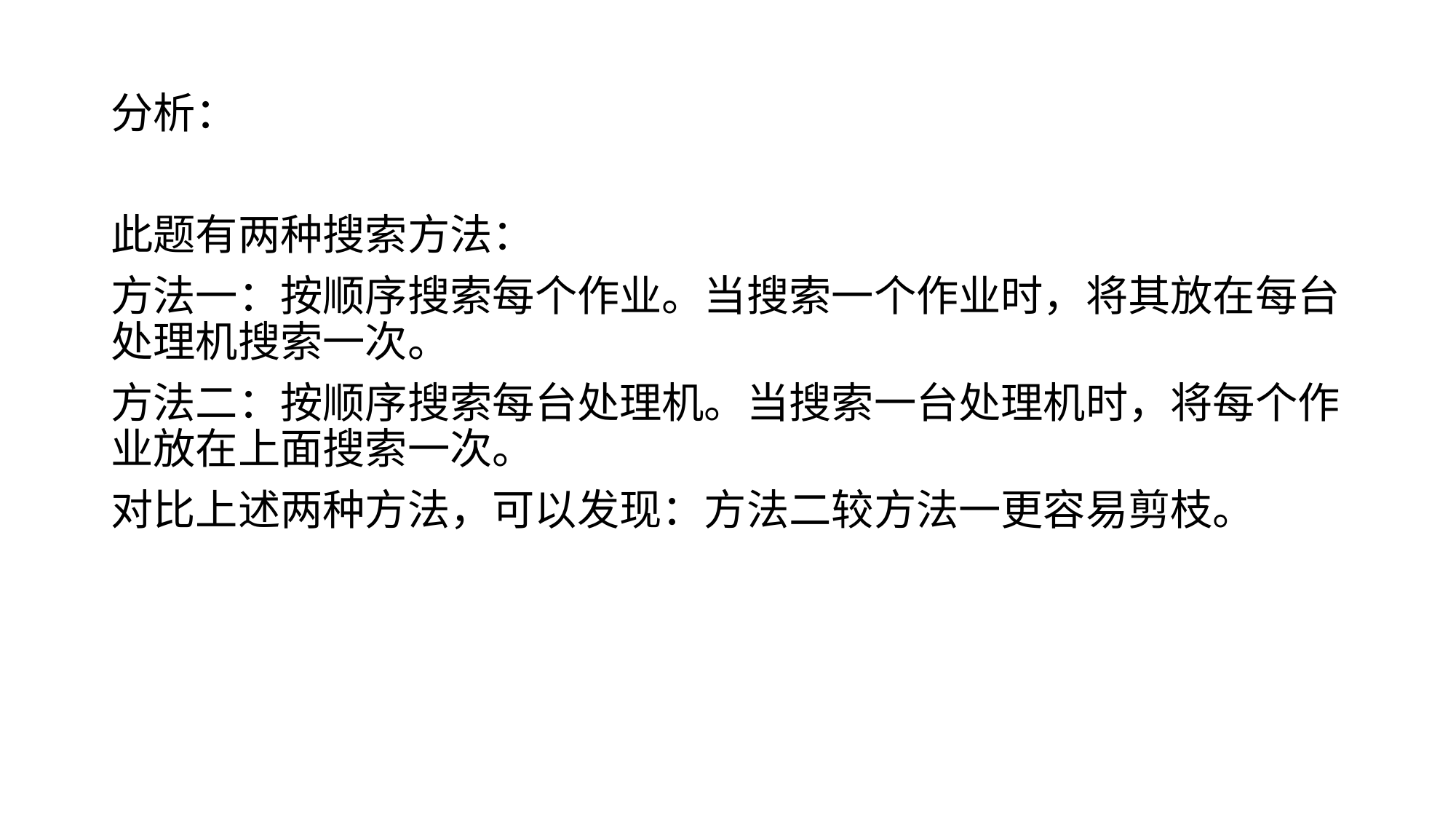

分析：

此题有两种搜索方法：
方法一：按顺序搜索每个作业。当搜索一个作业时，将其放在每台处理机搜索一次。
方法二：按顺序搜索每台处理机。当搜索一台处理机时，将每个作业放在上面搜索一次。
对比上述两种方法，可以发现：方法二较方法一更容易剪枝。